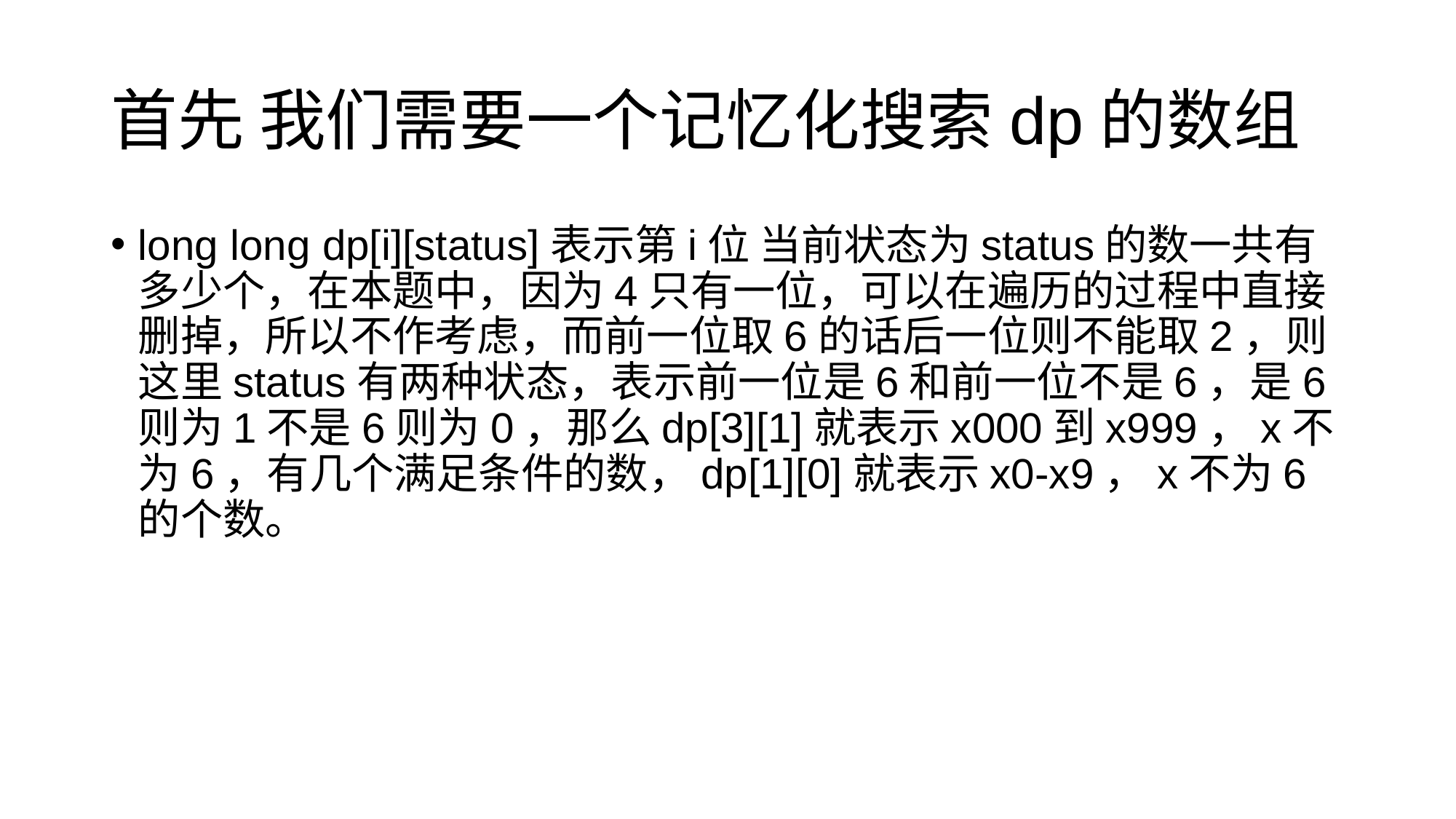

# 首先 我们需要一个记忆化搜索dp的数组
long long dp[i][status]表示第i位 当前状态为status的数一共有多少个，在本题中，因为4只有一位，可以在遍历的过程中直接删掉，所以不作考虑，而前一位取6的话后一位则不能取2，则这里status有两种状态，表示前一位是6和前一位不是6，是6则为1不是6则为0，那么dp[3][1]就表示x000到x999，x不为6，有几个满足条件的数，dp[1][0]就表示x0-x9，x不为6的个数。